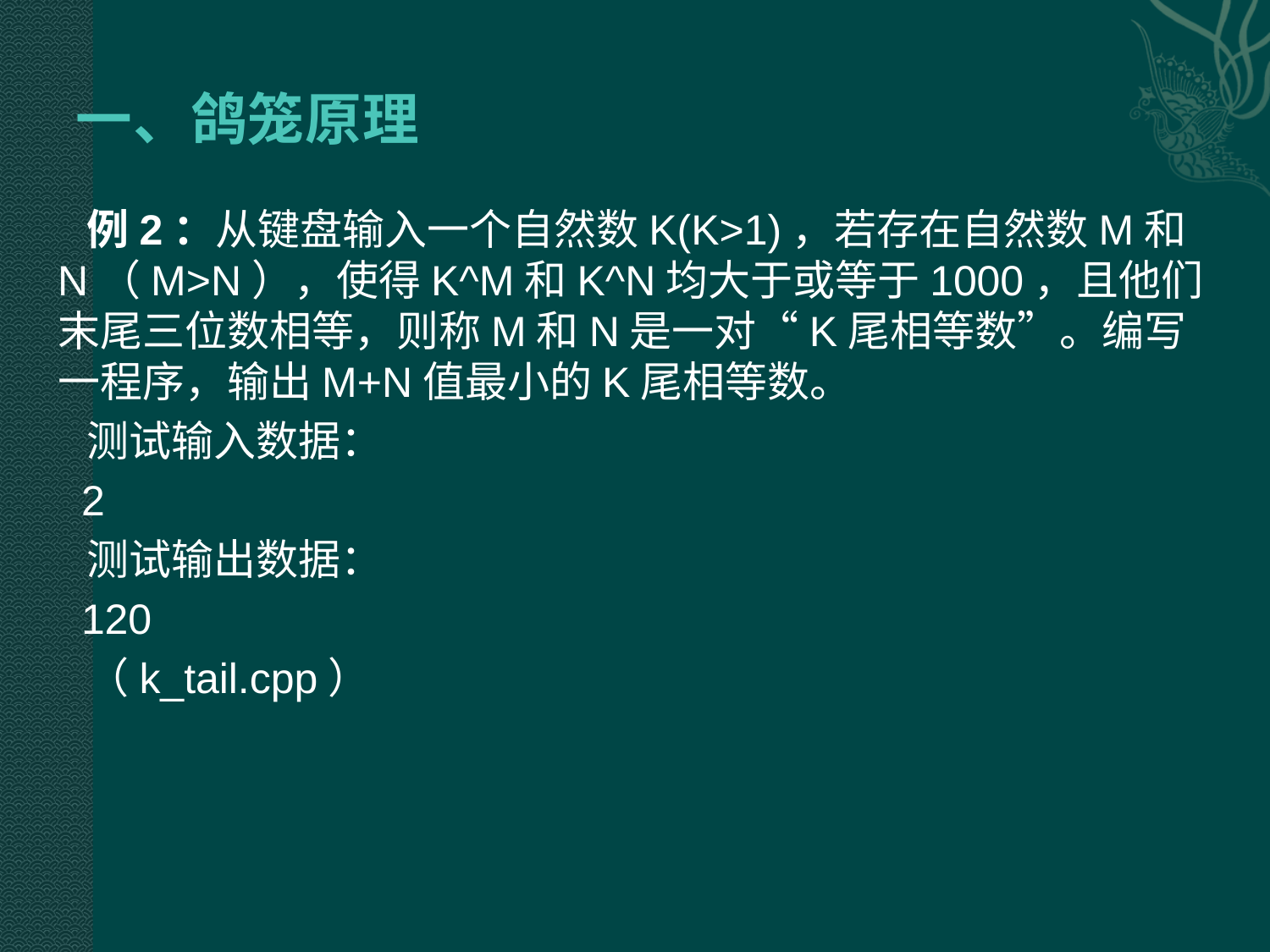

# 一、鸽笼原理
  例2：从键盘输入一个自然数K(K>1)，若存在自然数M和N（M>N），使得K^M和K^N均大于或等于1000，且他们末尾三位数相等，则称M和N是一对“K尾相等数”。编写一程序，输出M+N值最小的K尾相等数。
  测试输入数据：
  2
  测试输出数据：
  120
  （k_tail.cpp）